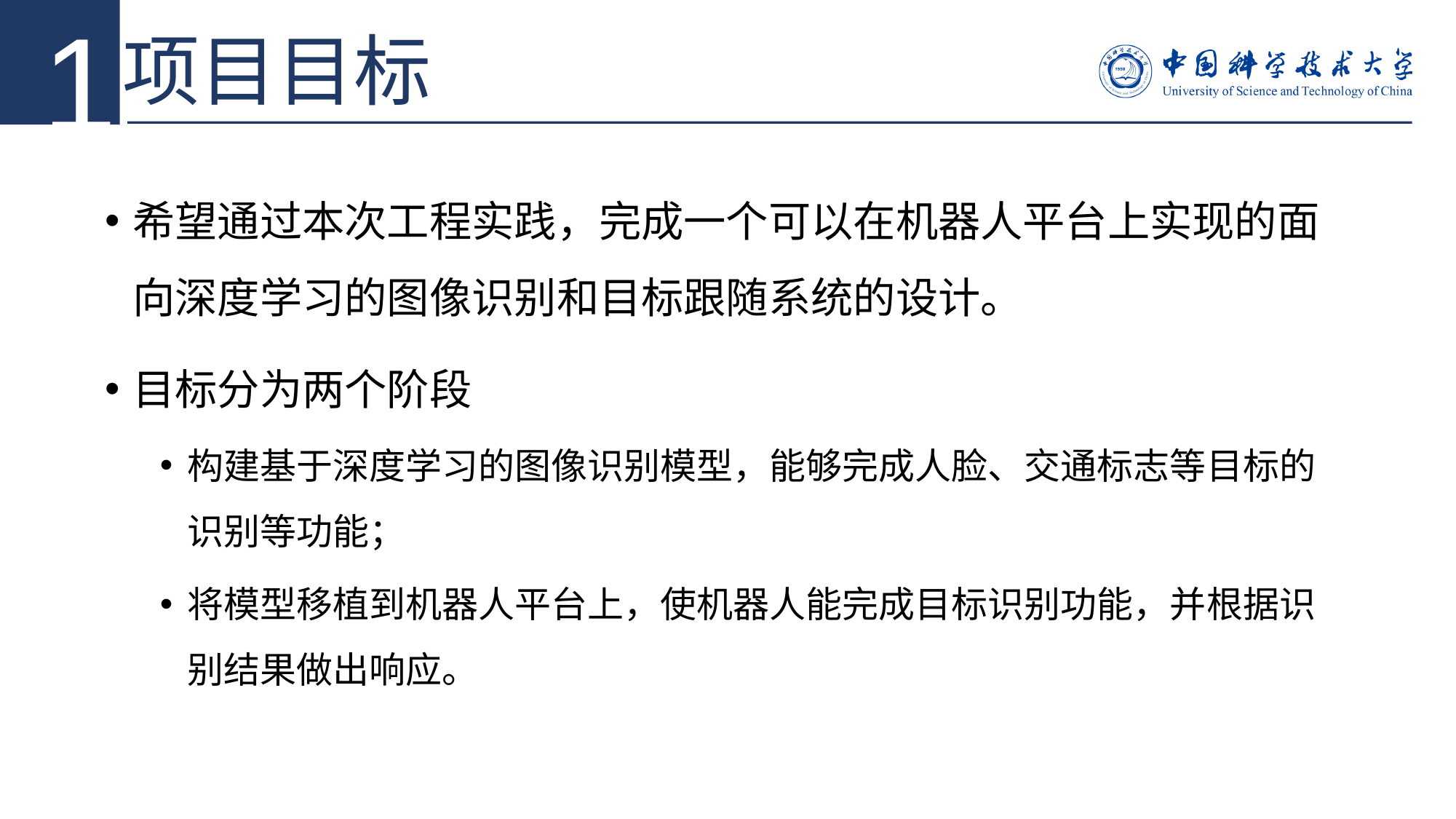

1
项目目标
希望通过本次工程实践，完成一个可以在机器人平台上实现的面向深度学习的图像识别和目标跟随系统的设计。
目标分为两个阶段
构建基于深度学习的图像识别模型，能够完成人脸、交通标志等目标的识别等功能；
将模型移植到机器人平台上，使机器人能完成目标识别功能，并根据识别结果做出响应。